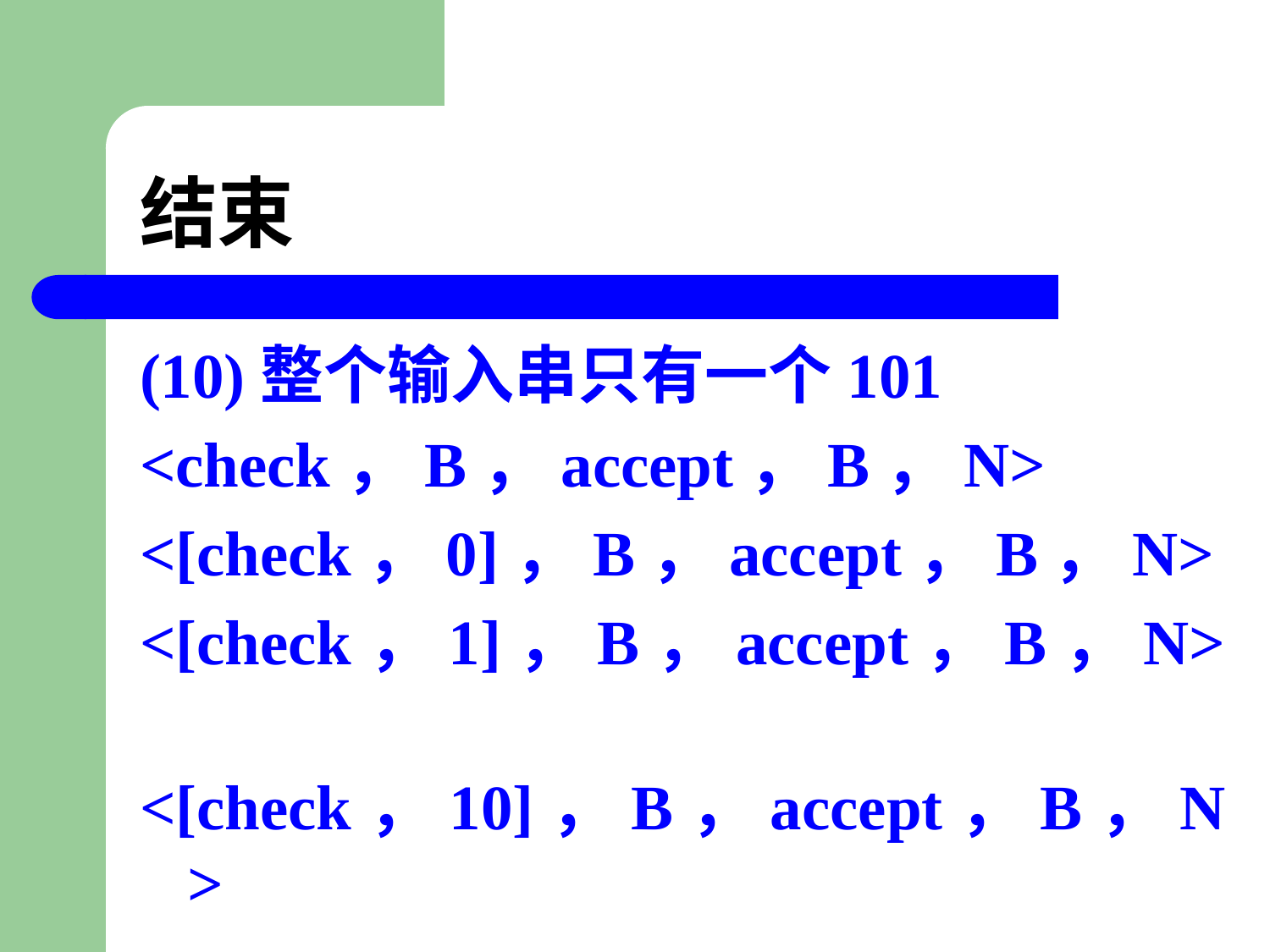

# 结束
(10)整个输入串只有一个101
<check，B，accept，B，N>
<[check，0]，B，accept，B，N>
<[check，1]，B，accept，B，N>
<[check，10]，B，accept，B，N>